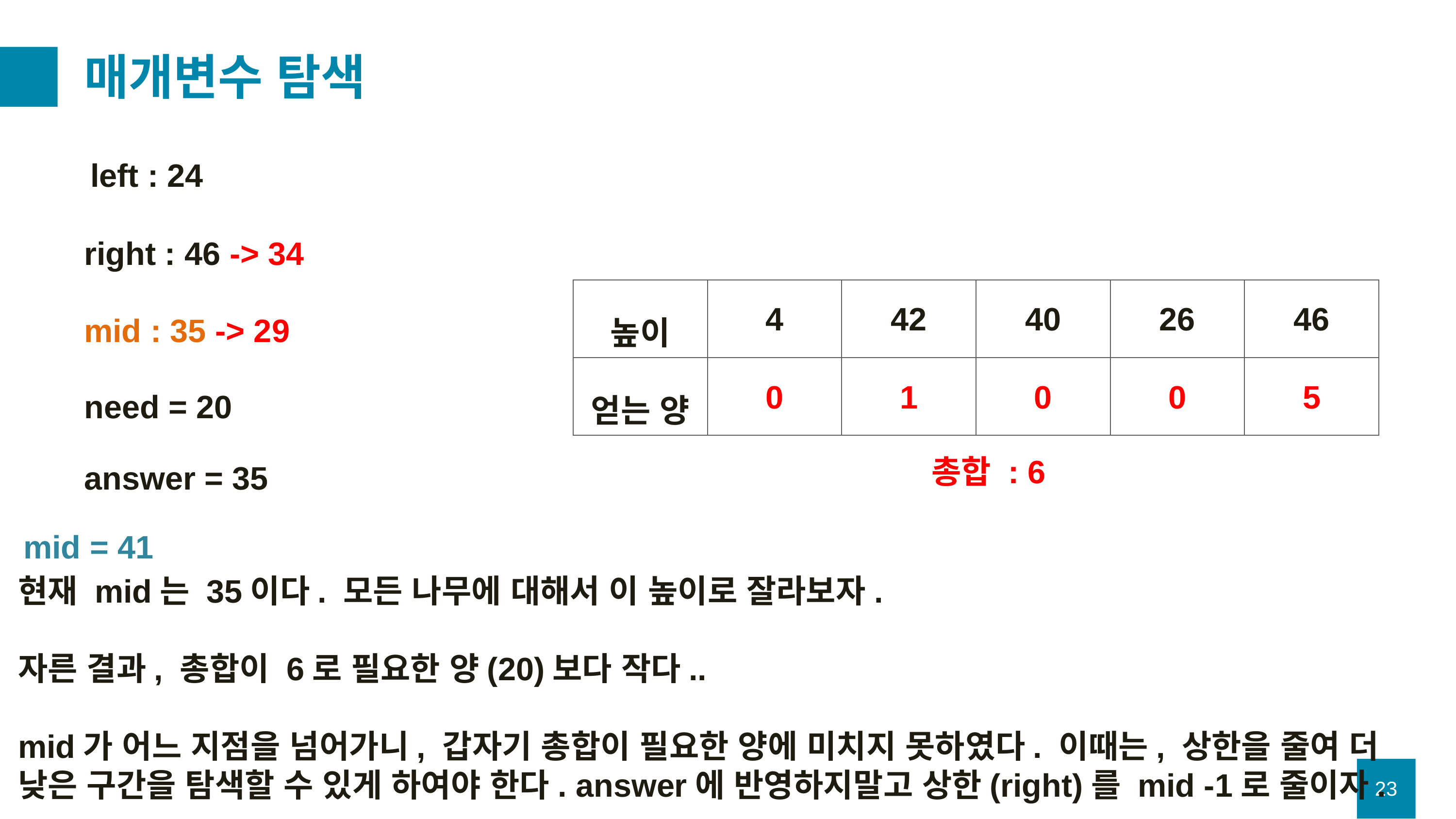

# 매개변수 탐색
left : 24
right : 46 -> 34
| 높이 | 4 | 42 | 40 | 26 | 46 |
| --- | --- | --- | --- | --- | --- |
| 얻는 양 | 0 | 1 | 0 | 0 | 5 |
mid : 35 -> 29
need = 20
총합 : 6
answer = 35
mid = 41
현재 mid는 35이다. 모든 나무에 대해서 이 높이로 잘라보자.

자른 결과, 총합이 6로 필요한 양(20)보다 작다..

mid가 어느 지점을 넘어가니, 갑자기 총합이 필요한 양에 미치지 못하였다. 이때는, 상한을 줄여 더 낮은 구간을 탐색할 수 있게 하여야 한다. answer에 반영하지말고 상한(right)를 mid -1로 줄이자.
23